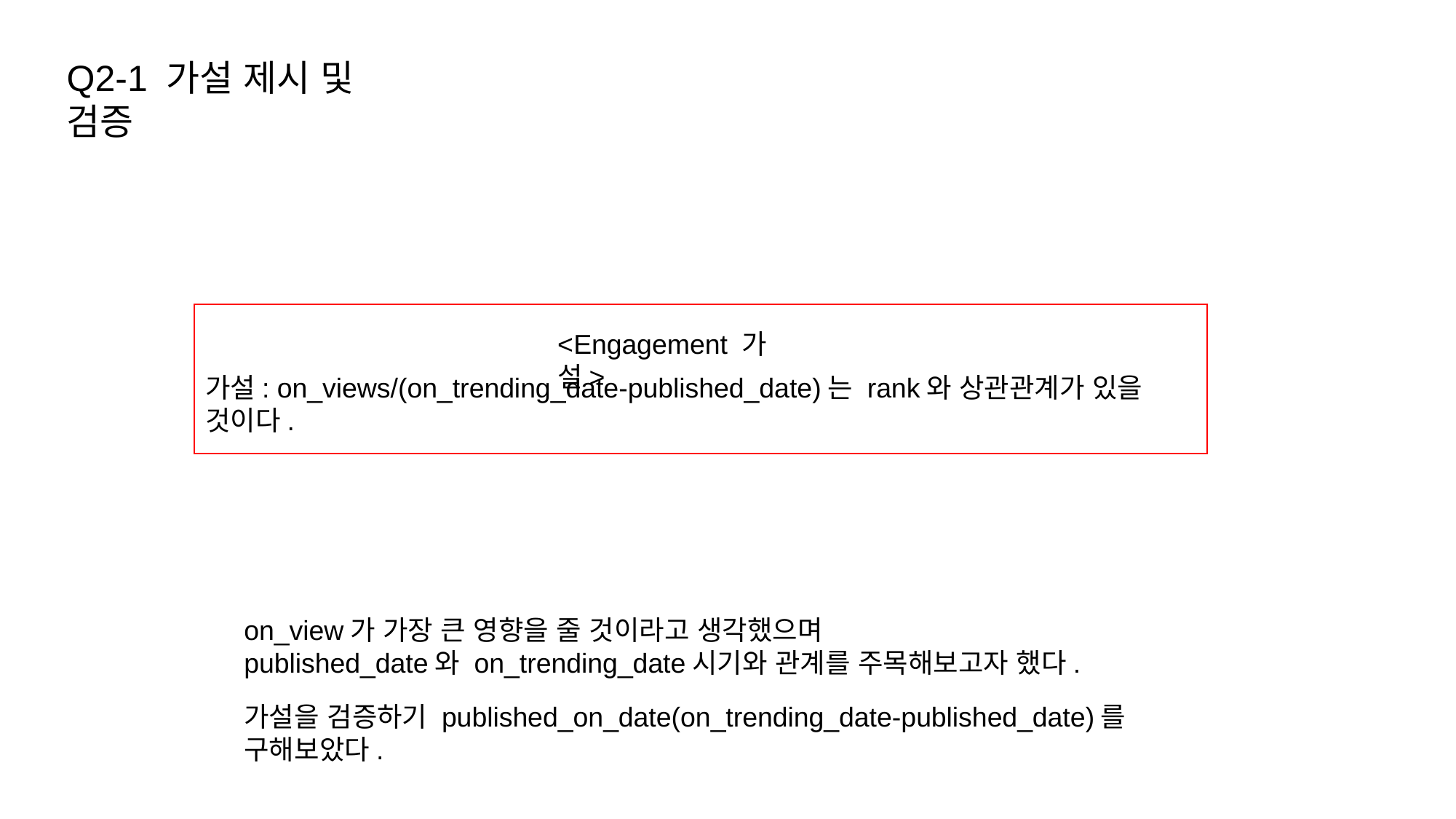

Q2-1 가설 제시 및 검증

<Engagement 가설>
가설: on_views/(on_trending_date-published_date)는 rank와 상관관계가 있을 것이다.
on_view가 가장 큰 영향을 줄 것이라고 생각했으며
published_date와 on_trending_date시기와 관계를 주목해보고자 했다.
가설을 검증하기 published_on_date(on_trending_date-published_date)를 구해보았다.